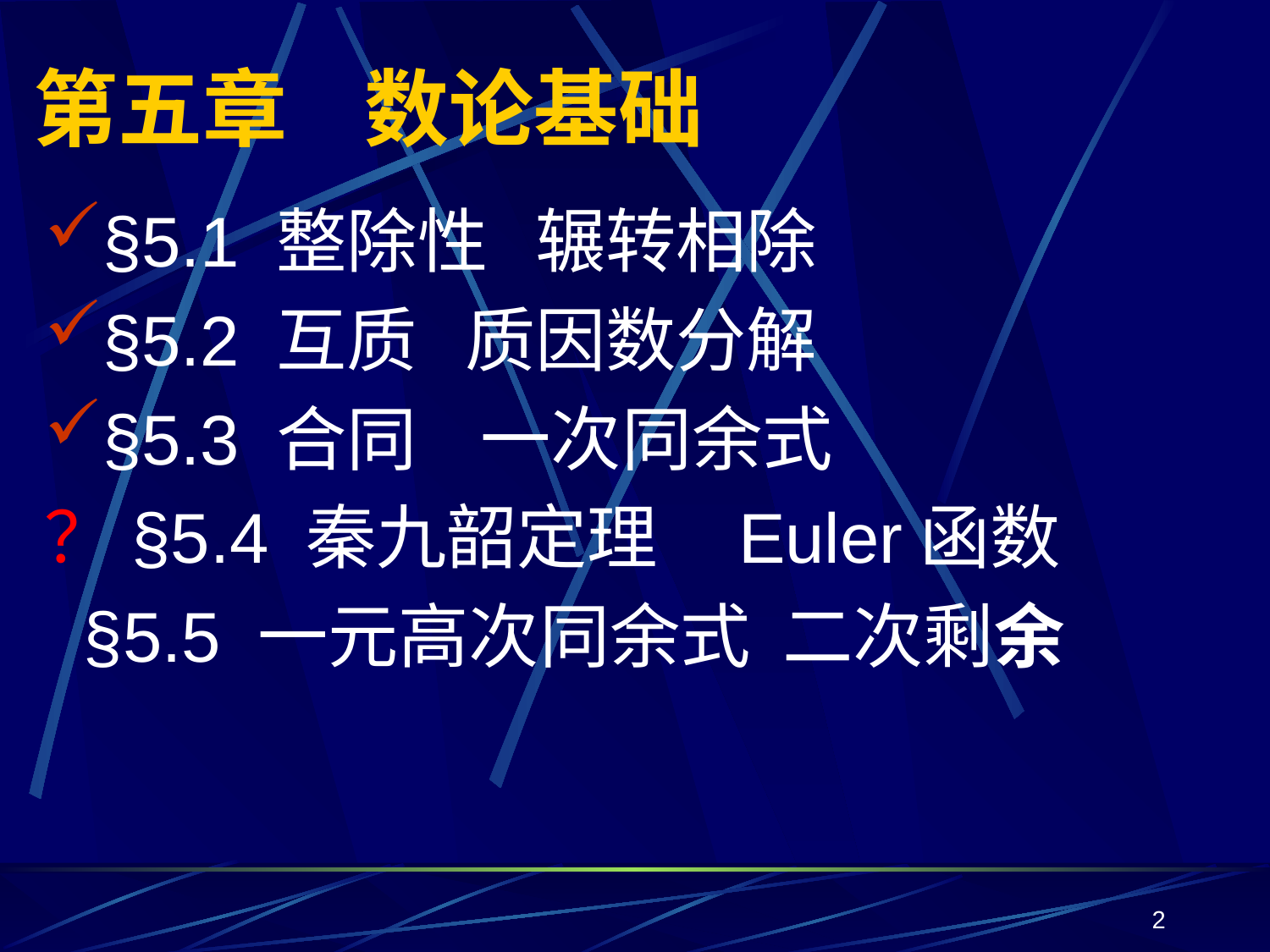

# 第五章    数论基础
§5.1 整除性   辗转相除
§5.2 互质   质因数分解
§5.3 合同    一次同余式
？§5.4 秦九韶定理    Euler函数
  §5.5 一元高次同余式  二次剩余

2